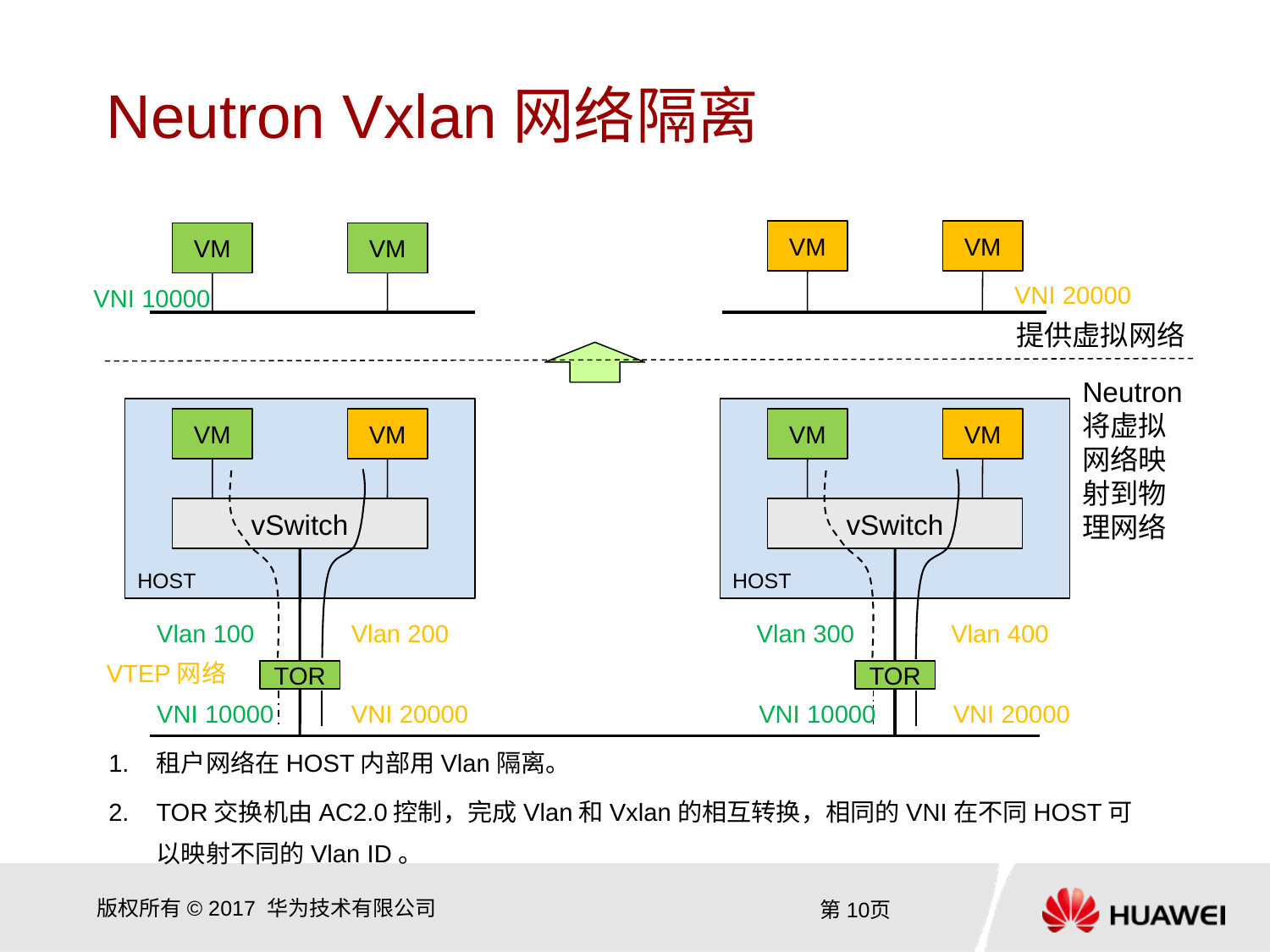

# Neutron Vxlan网络隔离
VM
VM
VM
VM
VNI 20000
VNI 10000
提供虚拟网络

Neutron将虚拟网络映射到物理网络
HOST
HOST
VM
VM
VM
VM

vSwitch
vSwitch
Vlan 100
Vlan 200
Vlan 300
Vlan 400
VTEP网络
TOR
TOR
VNI 10000
VNI 20000
VNI 10000
VNI 20000
租户网络在HOST内部用Vlan隔离。
TOR交换机由AC2.0控制，完成Vlan和Vxlan的相互转换，相同的VNI在不同HOST可以映射不同的Vlan ID。